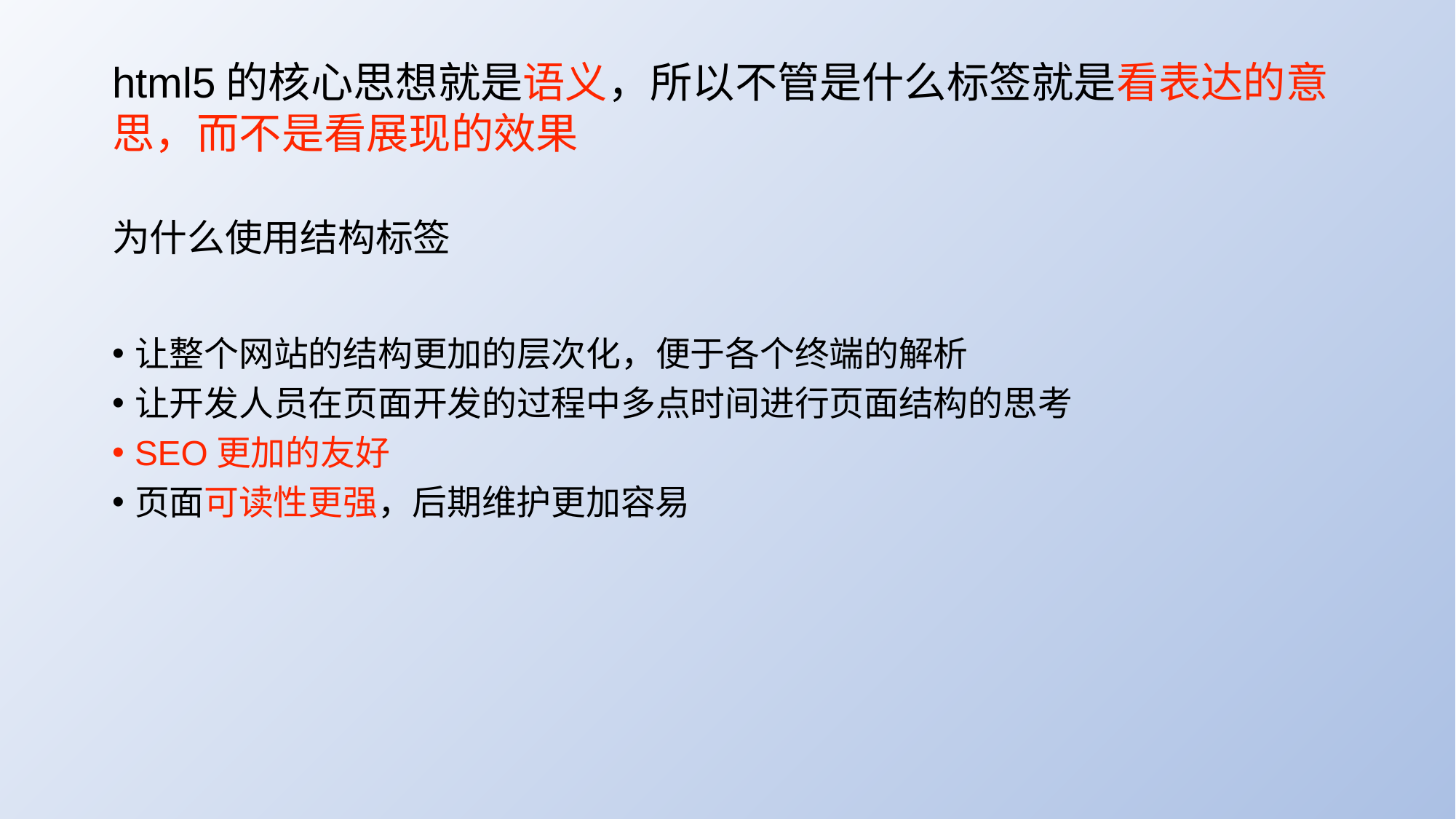

html5的核心思想就是语义，所以不管是什么标签就是看表达的意思，而不是看展现的效果
为什么使用结构标签
让整个网站的结构更加的层次化，便于各个终端的解析
让开发人员在页面开发的过程中多点时间进行页面结构的思考
SEO更加的友好
页面可读性更强，后期维护更加容易